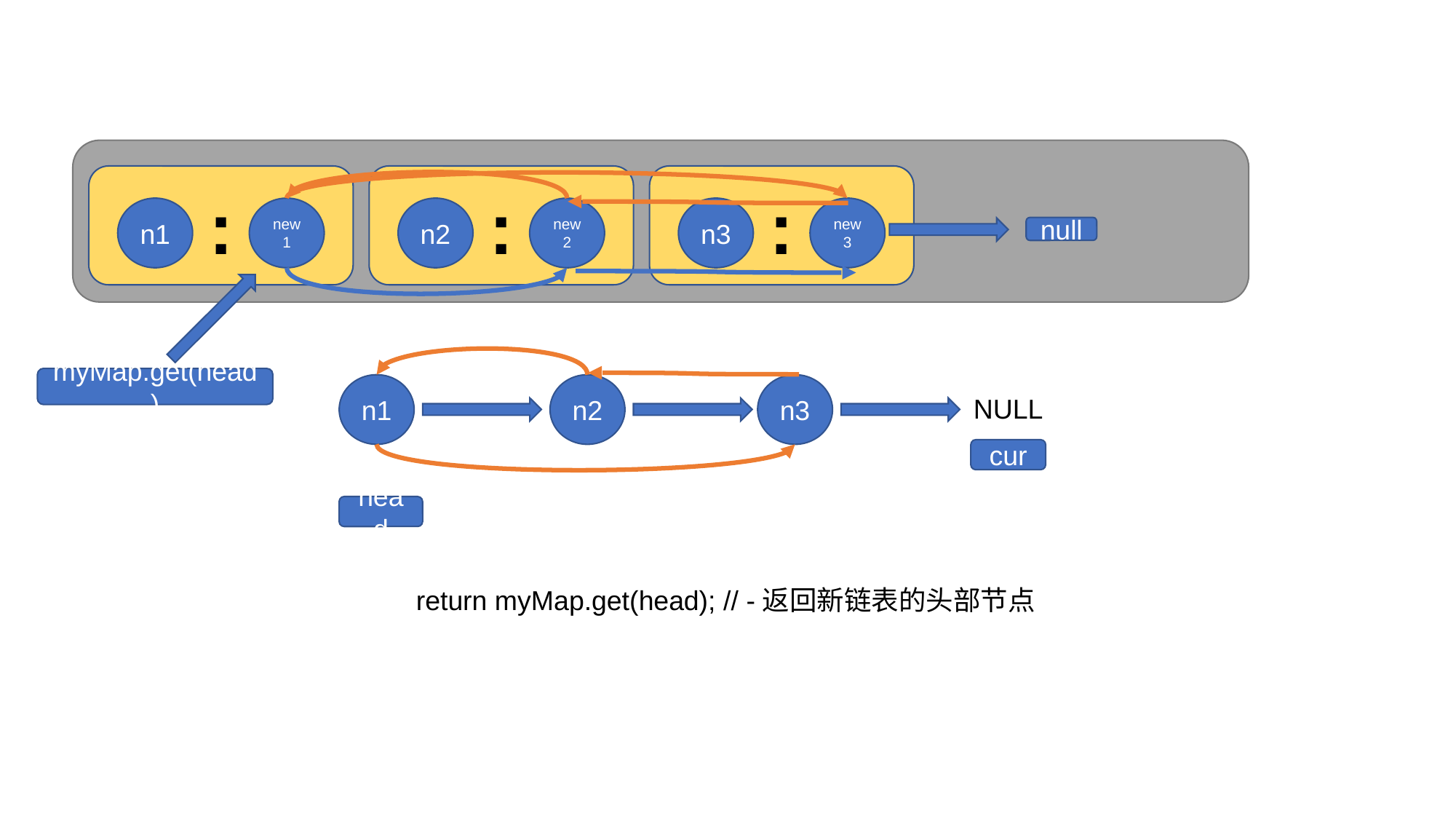

:
:
:
n1
new1
n2
new2
n3
new3
null

myMap.get(head)
n1
n2
n3
NULL

cur
head
return myMap.get(head); // -返回新链表的头部节点